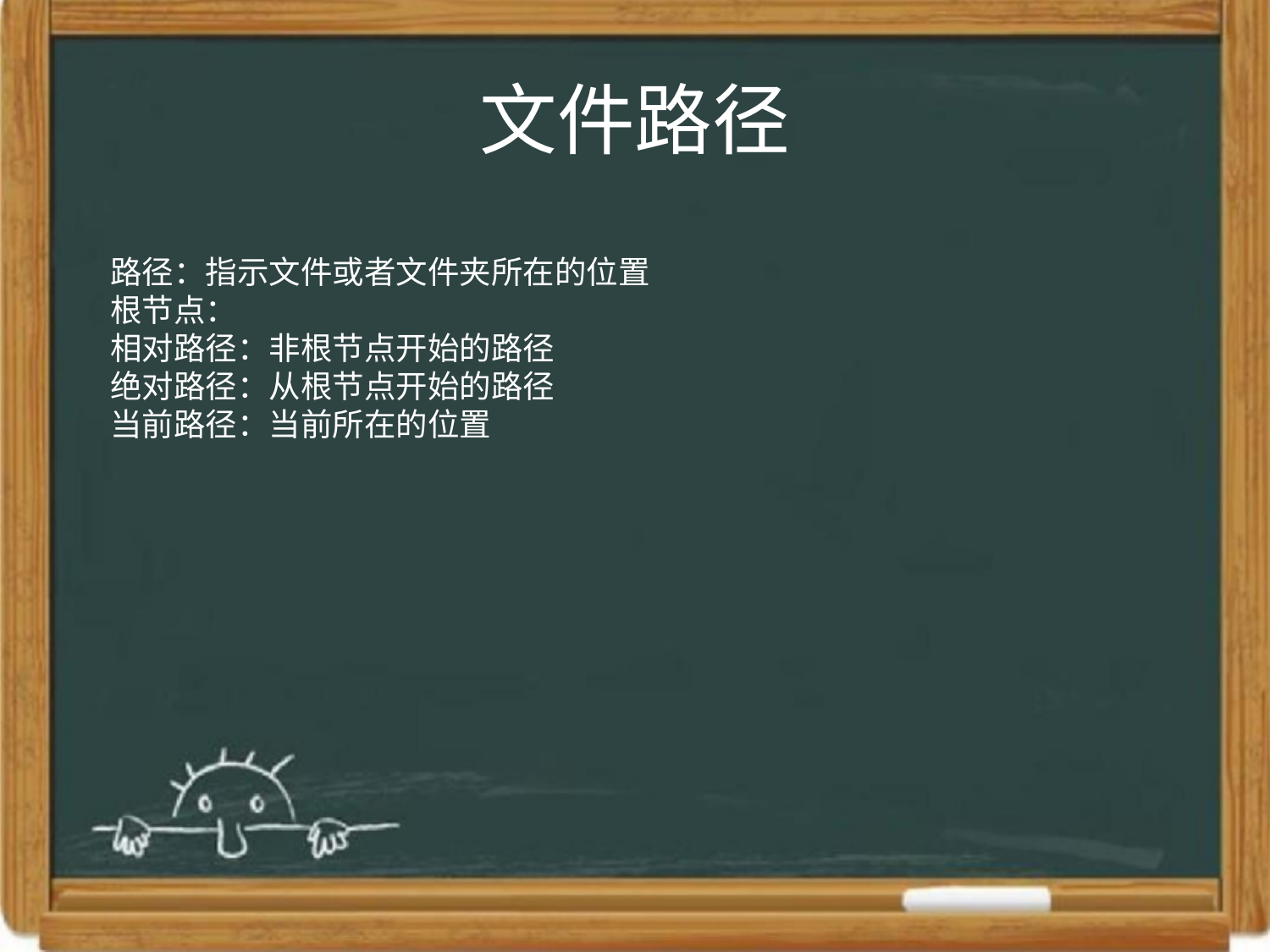

# 文件路径
路径：指示文件或者文件夹所在的位置
根节点：
相对路径：非根节点开始的路径
绝对路径：从根节点开始的路径
当前路径：当前所在的位置